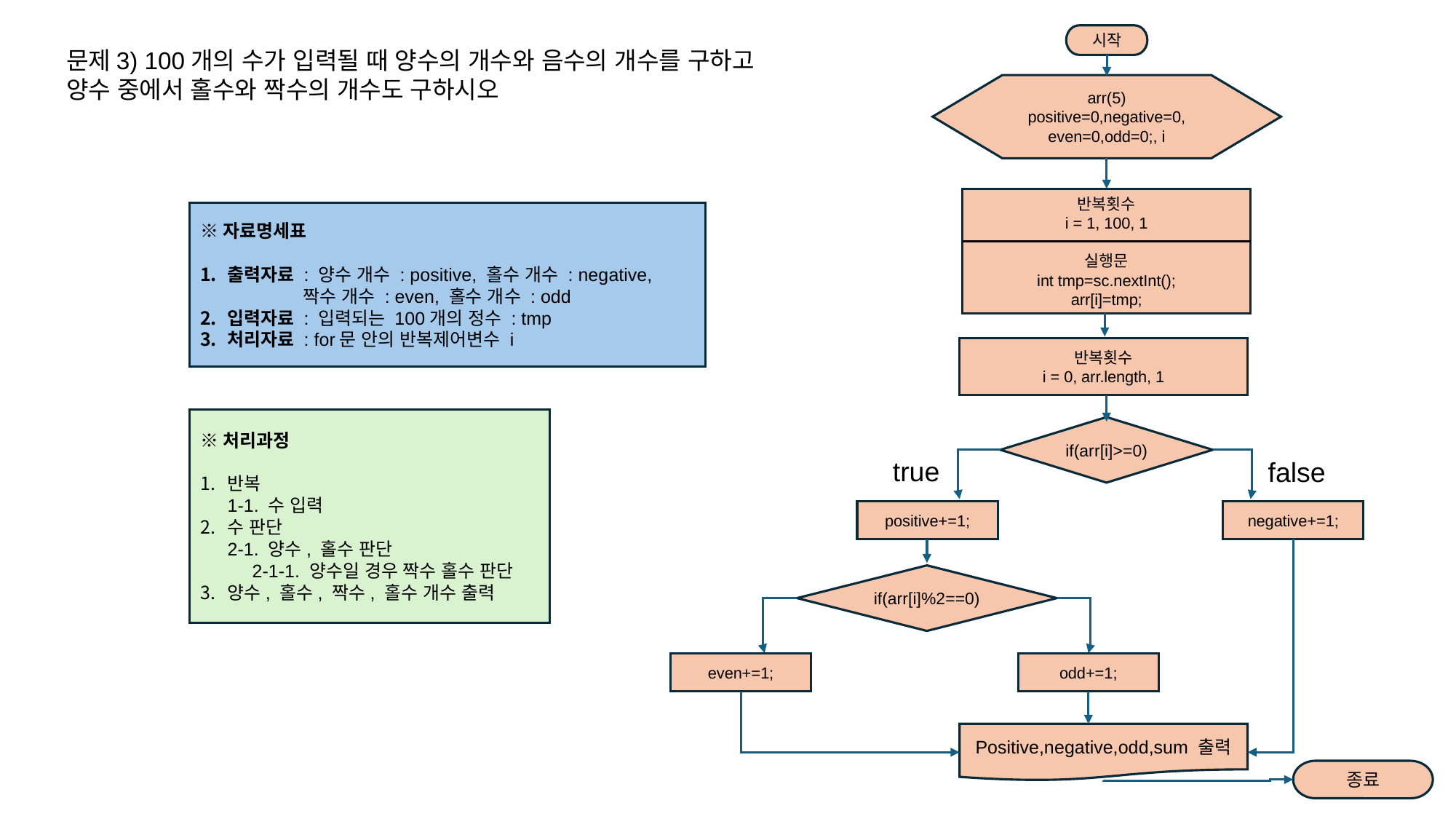

시작
문제3) 100개의 수가 입력될 때 양수의 개수와 음수의 개수를 구하고
양수 중에서 홀수와 짝수의 개수도 구하시오
arr(5)
positive=0,negative=0,
even=0,odd=0;, i
반복횟수
i = 1, 100, 1

실행문
int tmp=sc.nextInt();
arr[i]=tmp;
※자료명세표

출력자료 : 양수 개수 : positive, 홀수 개수 : negative,
              짝수 개수 : even, 홀수 개수 : odd
입력자료 : 입력되는 100개의 정수 : tmp
처리자료 : for문 안의 반복제어변수 i
반복횟수
i = 0, arr.length, 1
※처리과정

반복
1-1. 수 입력
수 판단
2-1. 양수, 홀수 판단
    2-1-1. 양수일 경우 짝수 홀수 판단
양수, 홀수, 짝수, 홀수 개수 출력
if(arr[i]>=0)
true
false
positive+=1;
negative+=1;
if(arr[i]%2==0)
even+=1;
odd+=1;
Positive,negative,odd,sum 출력
종료